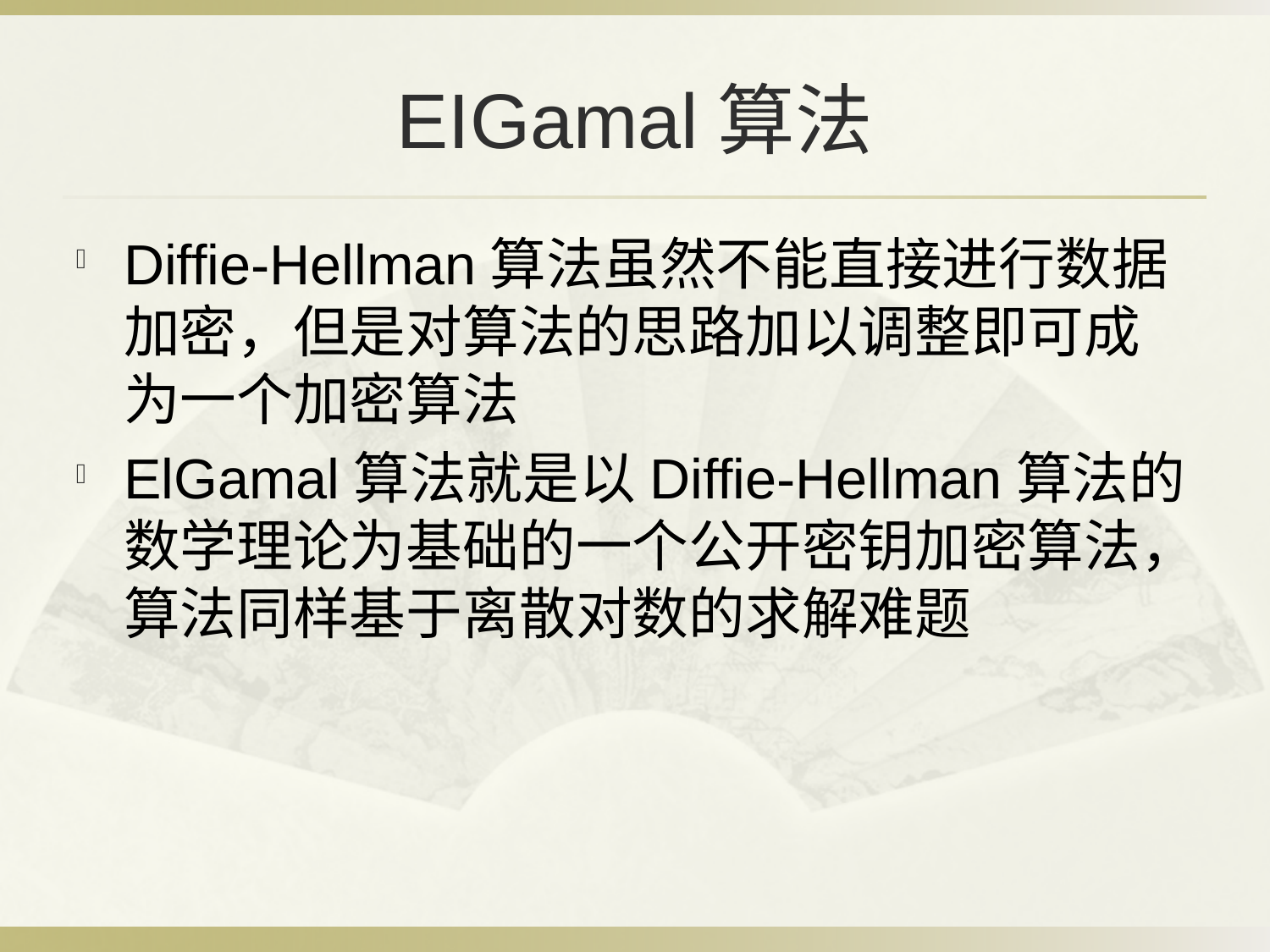

# EIGamal算法
Diffie-Hellman算法虽然不能直接进行数据加密，但是对算法的思路加以调整即可成为一个加密算法
ElGamal算法就是以Diffie-Hellman算法的数学理论为基础的一个公开密钥加密算法，算法同样基于离散对数的求解难题